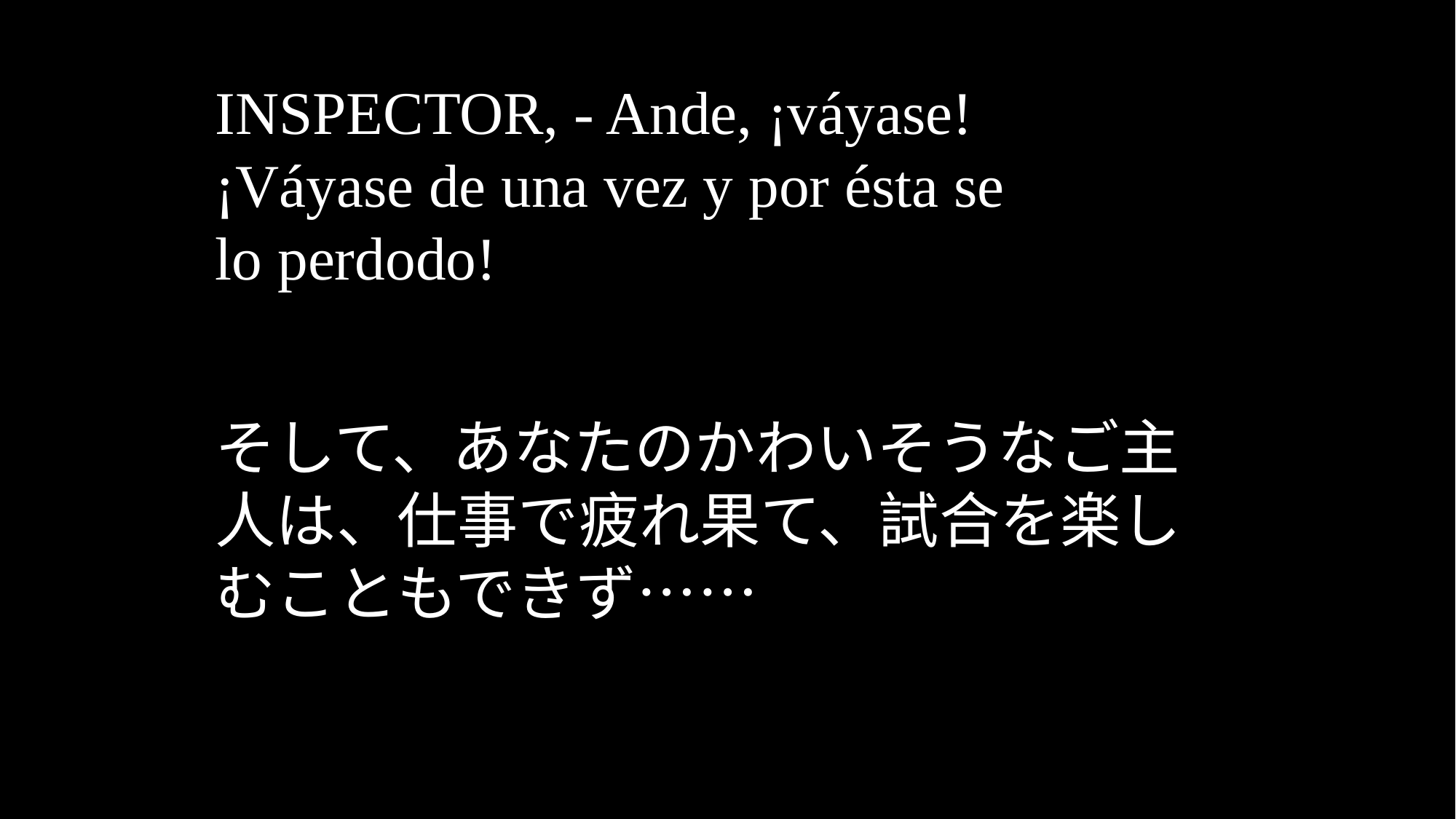

INSPECTOR, - Ande, ¡váyase! ¡Váyase de una vez y por ésta se lo perdodo!

そして、あなたのかわいそうなご主人は、仕事で疲れ果て、試合を楽しむこともできず⋯⋯